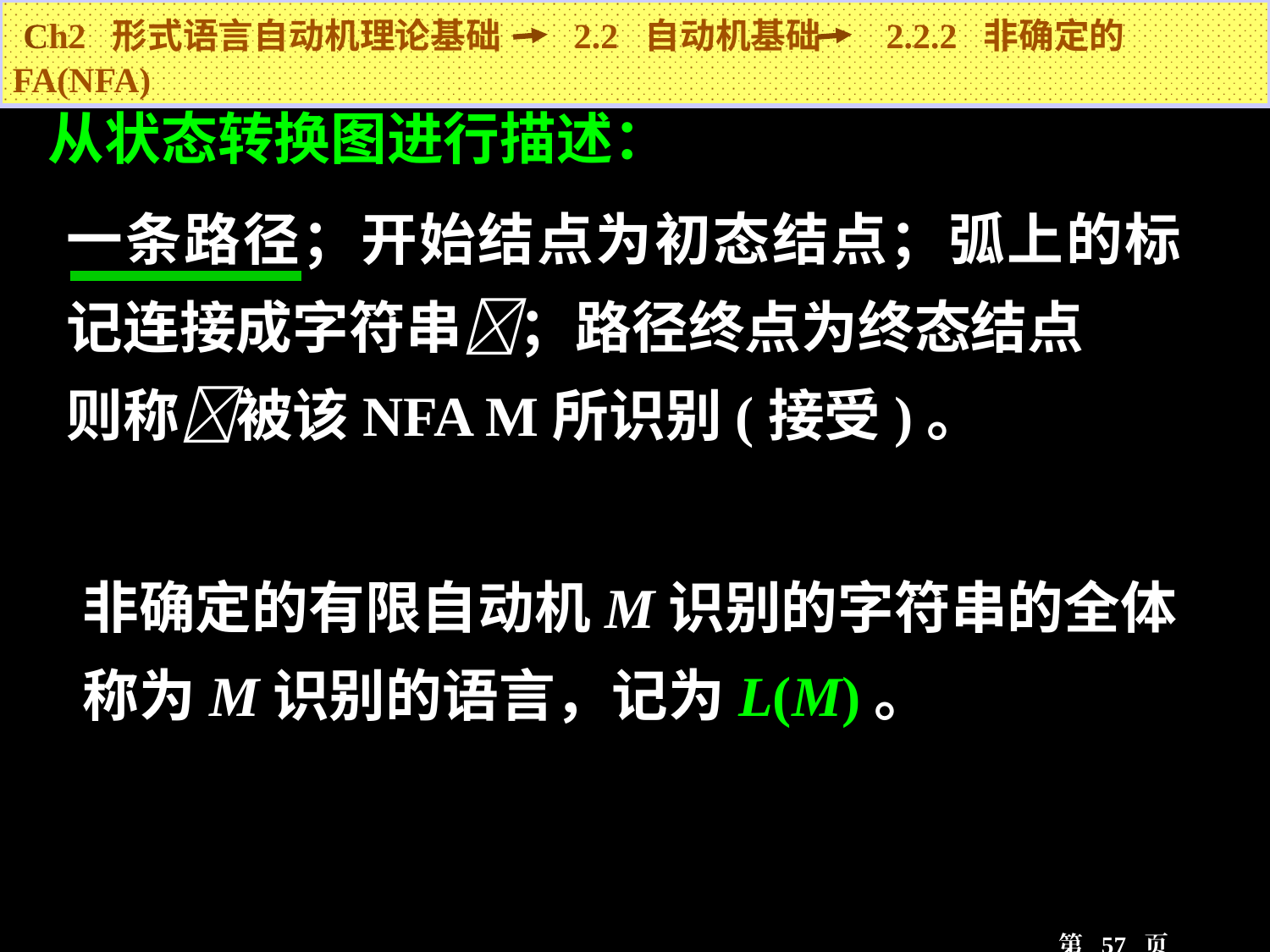

Ch2  形式语言自动机理论基础        2.2  自动机基础       2.2.2  非确定的FA(NFA)

从状态转换图进行描述：
一条路径；开始结点为初态结点；弧上的标记连接成字符串α；路径终点为终态结点
则称α被该NFA M所识别(接受)。

非确定的有限自动机M识别的字符串的全体称为M识别的语言，记为L(M)。